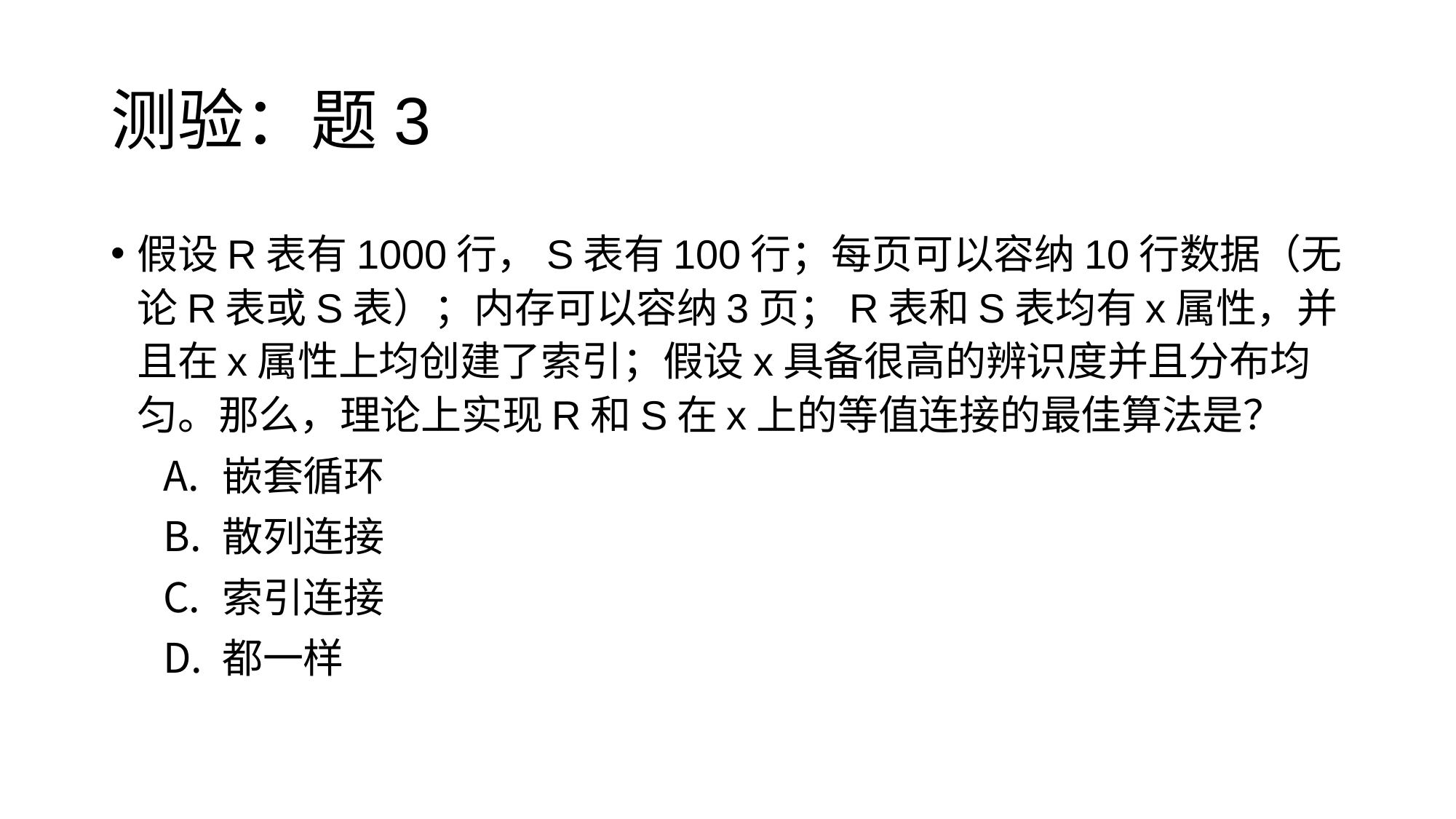

# 测验：题3
假设R表有1000行，S表有100行；每页可以容纳10行数据（无论R表或S表）；内存可以容纳3页；R表和S表均有x属性，并且在x属性上均创建了索引；假设x具备很高的辨识度并且分布均匀。那么，理论上实现R和S在x上的等值连接的最佳算法是？
嵌套循环
散列连接
索引连接
都一样